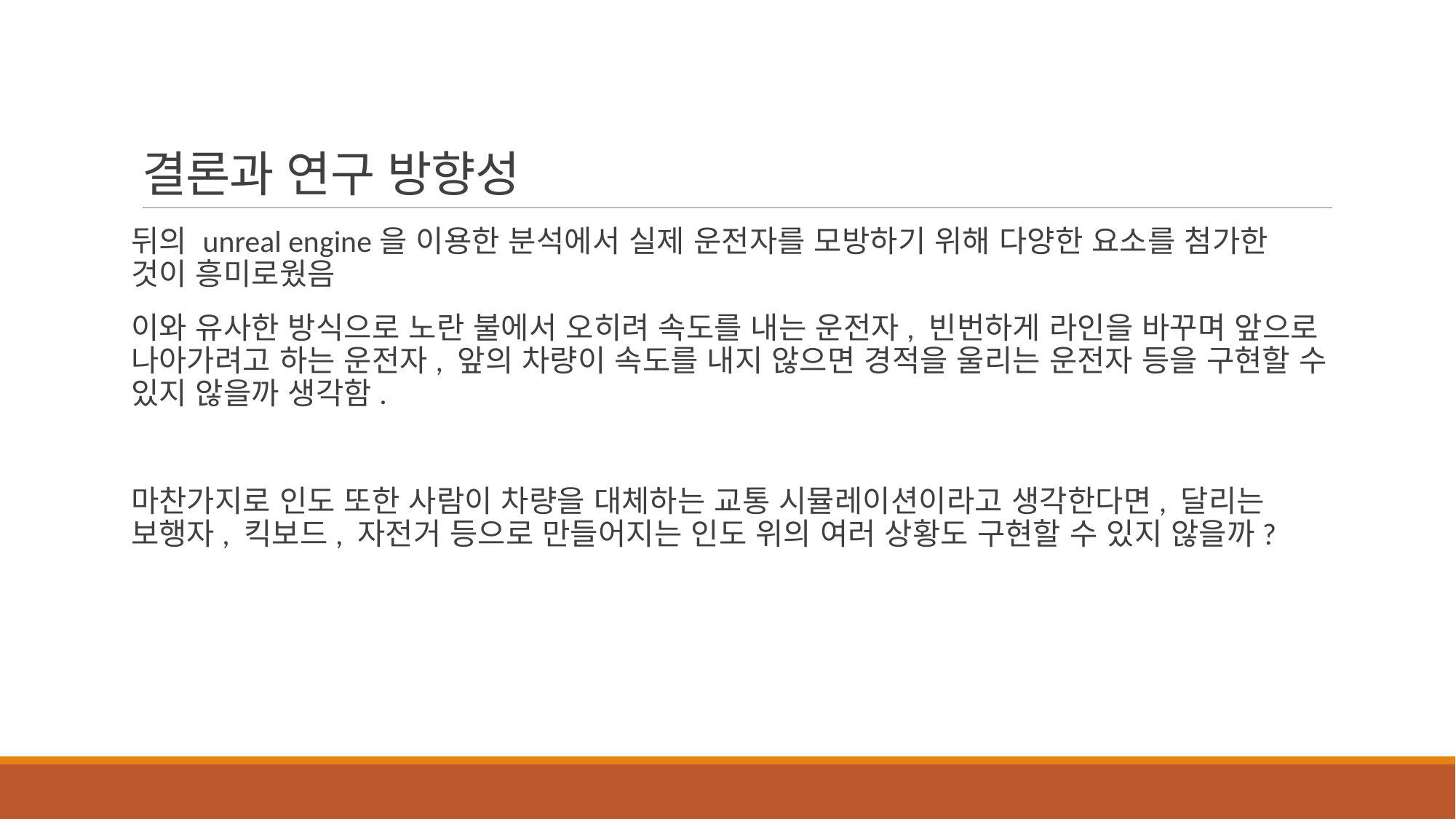

# 결론과 연구 방향성
뒤의 unreal engine을 이용한 분석에서 실제 운전자를 모방하기 위해 다양한 요소를 첨가한 것이 흥미로웠음
이와 유사한 방식으로 노란 불에서 오히려 속도를 내는 운전자, 빈번하게 라인을 바꾸며 앞으로 나아가려고 하는 운전자, 앞의 차량이 속도를 내지 않으면 경적을 울리는 운전자 등을 구현할 수 있지 않을까 생각함.

마찬가지로 인도 또한 사람이 차량을 대체하는 교통 시뮬레이션이라고 생각한다면, 달리는 보행자, 킥보드, 자전거 등으로 만들어지는 인도 위의 여러 상황도 구현할 수 있지 않을까?